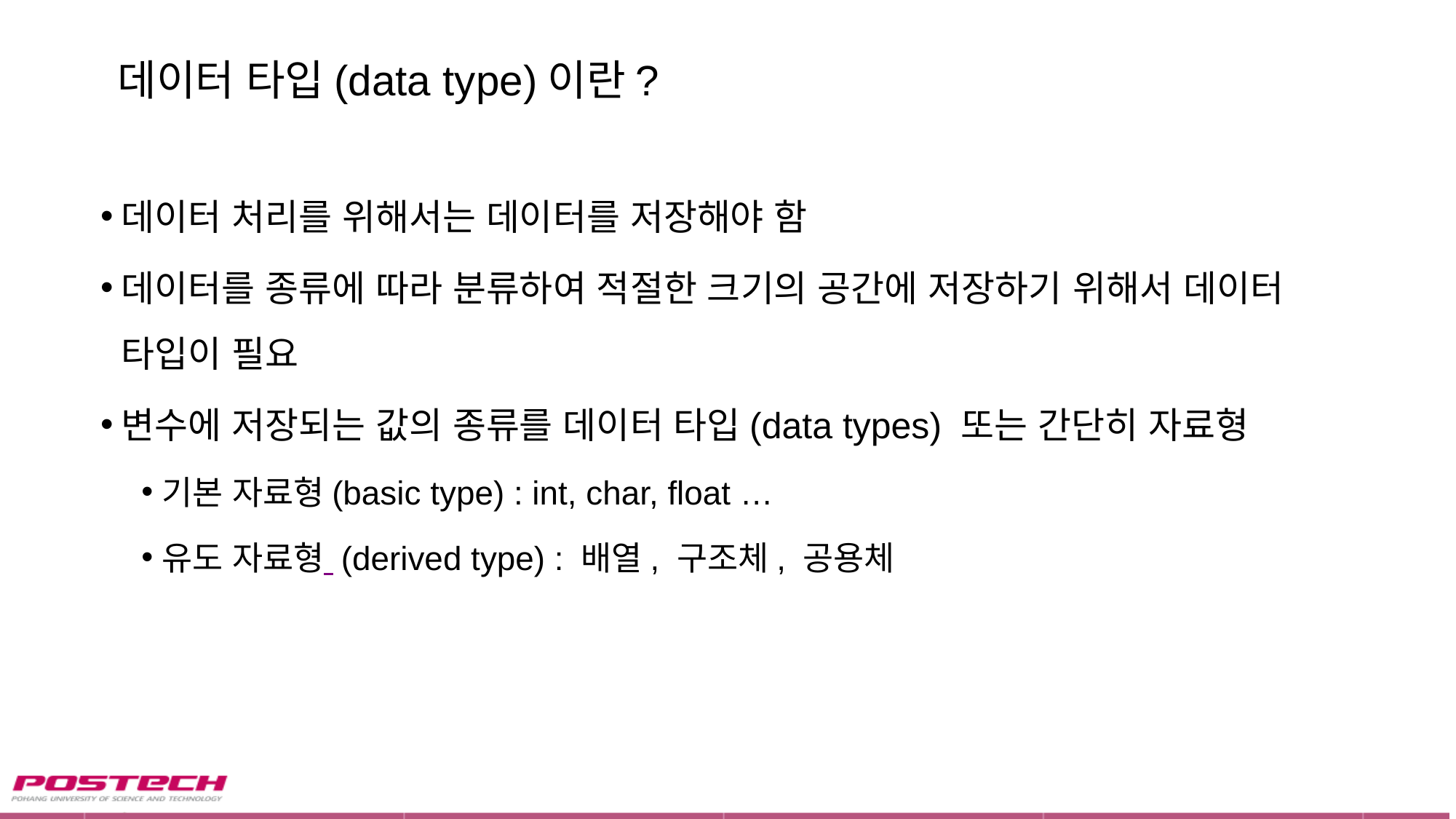

# 데이터 타입(data type)이란?
데이터 처리를 위해서는 데이터를 저장해야 함
데이터를 종류에 따라 분류하여 적절한 크기의 공간에 저장하기 위해서 데이터 타입이 필요
변수에 저장되는 값의 종류를 데이터 타입(data types) 또는 간단히 자료형
기본 자료형(basic type) : int, char, float …
유도 자료형 (derived type) : 배열, 구조체, 공용체